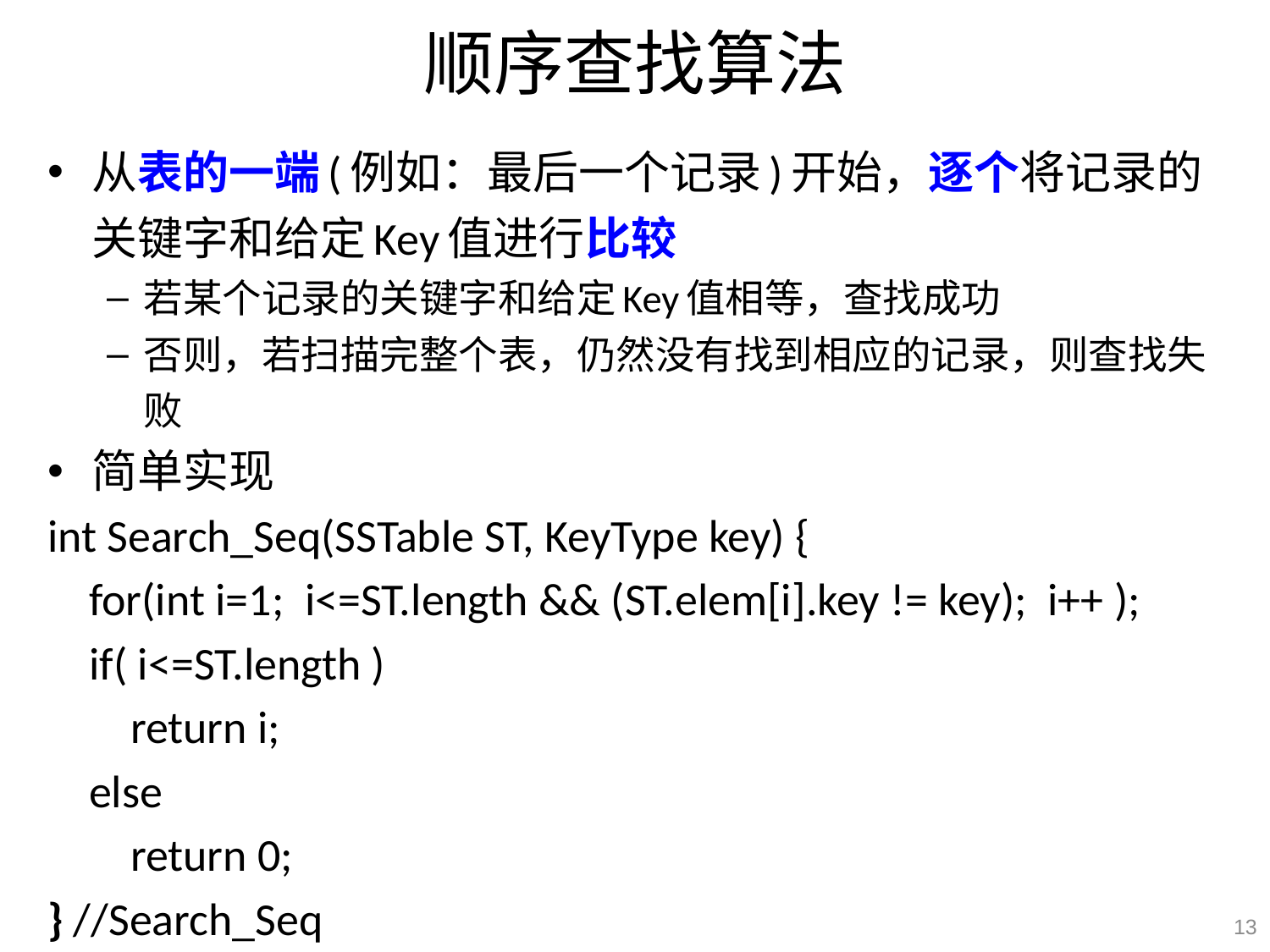

# 顺序查找算法
从表的一端(例如：最后一个记录)开始，逐个将记录的关键字和给定Key值进行比较
若某个记录的关键字和给定Key值相等，查找成功
否则，若扫描完整个表，仍然没有找到相应的记录，则查找失败
简单实现
int Search_Seq(SSTable ST, KeyType key) {
    for(int i=1;  i<=ST.length && (ST.elem[i].key != key);  i++ );
    if( i<=ST.length )
        return i;
    else
        return 0;
} //Search_Seq
13